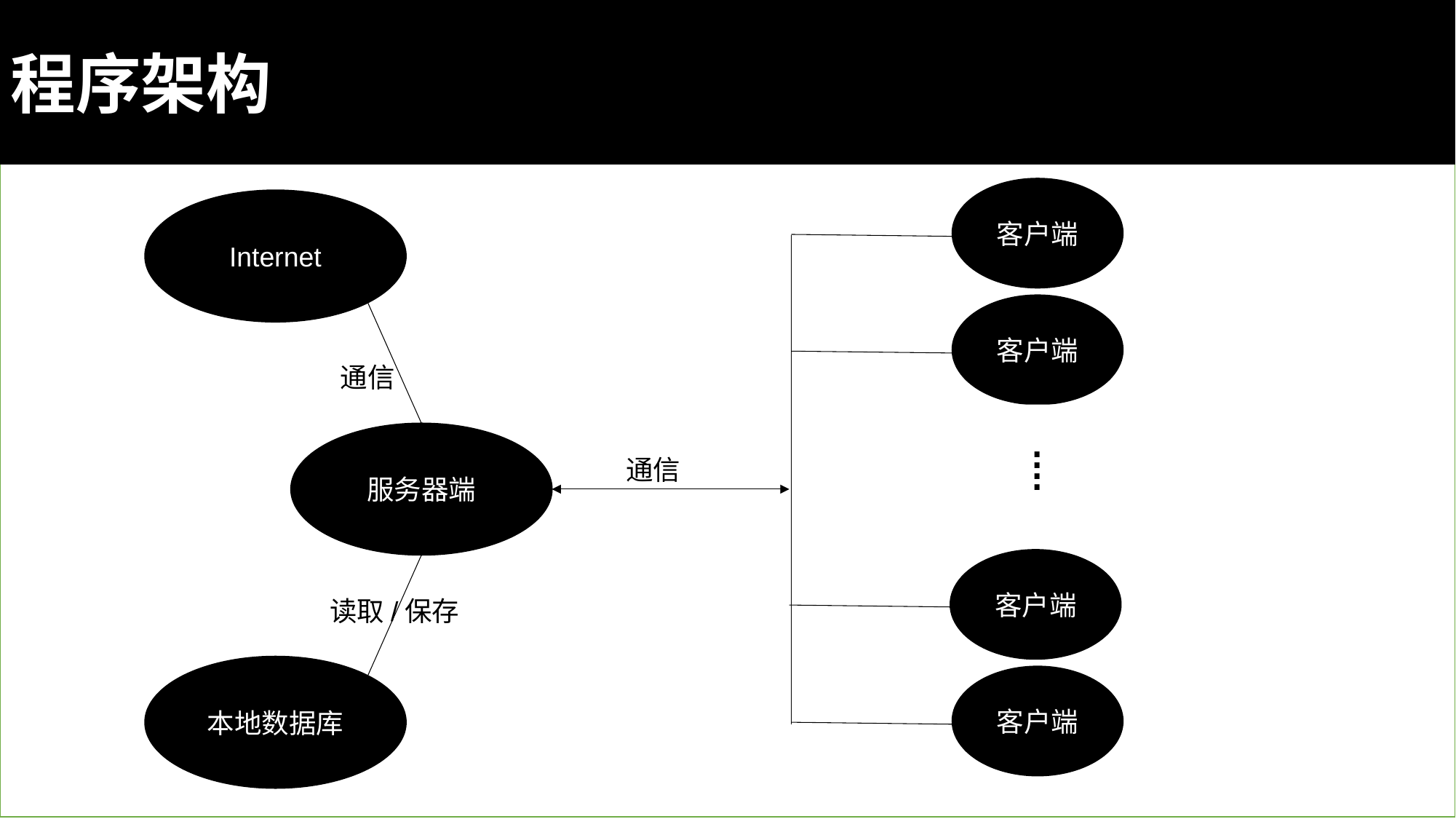

程序架构

客户端
Internet
客户端
通信
⁞
服务器端
通信
客户端
读取/保存
本地数据库
客户端